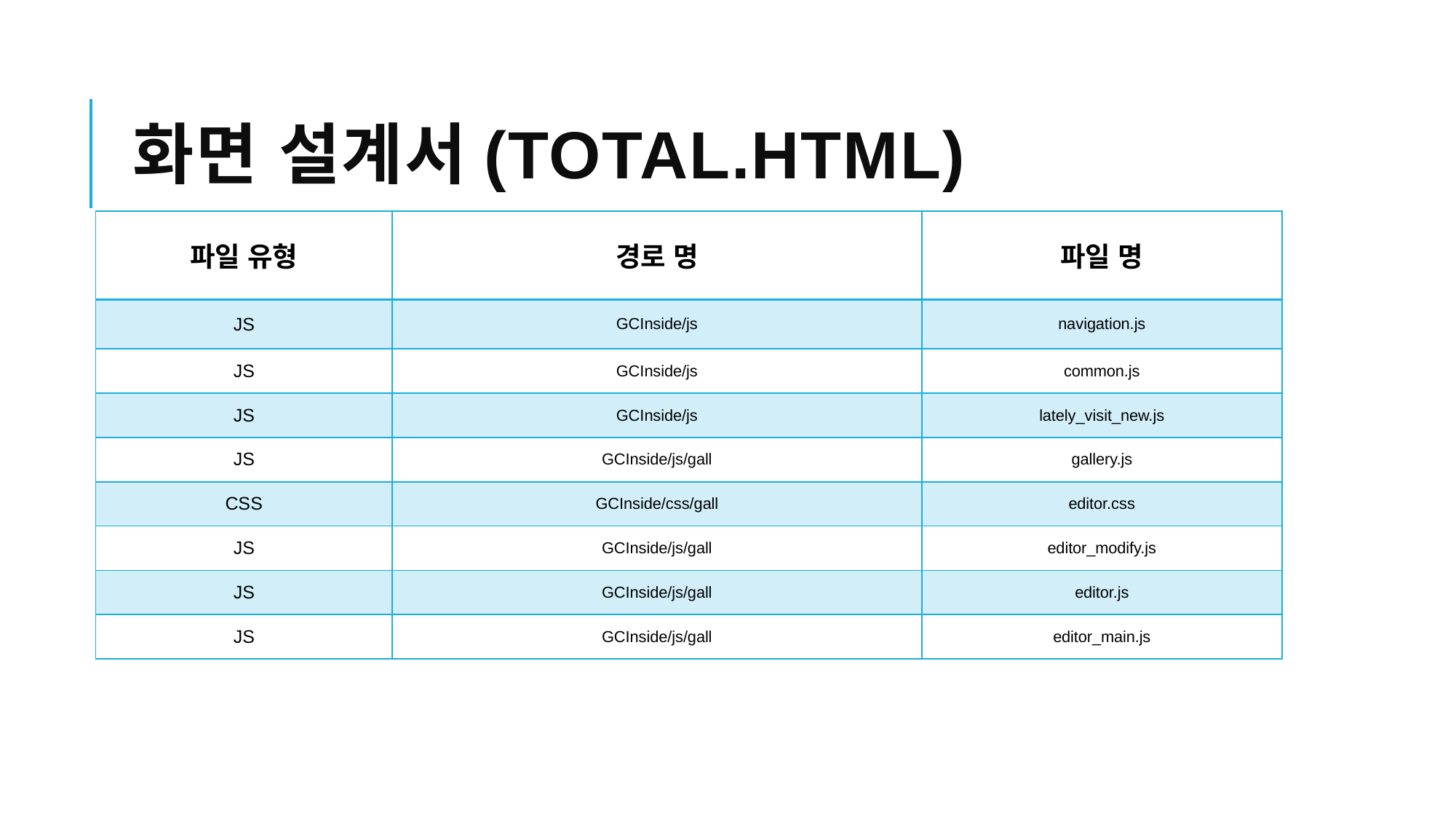

# 화면 설계서(total.html)
| 파일 유형 | 경로 명 | 파일 명 |
| --- | --- | --- |
| JS | GCInside/js | navigation.js |
| JS | GCInside/js | common.js |
| JS | GCInside/js | lately\_visit\_new.js |
| JS | GCInside/js/gall | gallery.js |
| CSS | GCInside/css/gall | editor.css |
| JS | GCInside/js/gall | editor\_modify.js |
| JS | GCInside/js/gall | editor.js |
| JS | GCInside/js/gall | editor\_main.js |